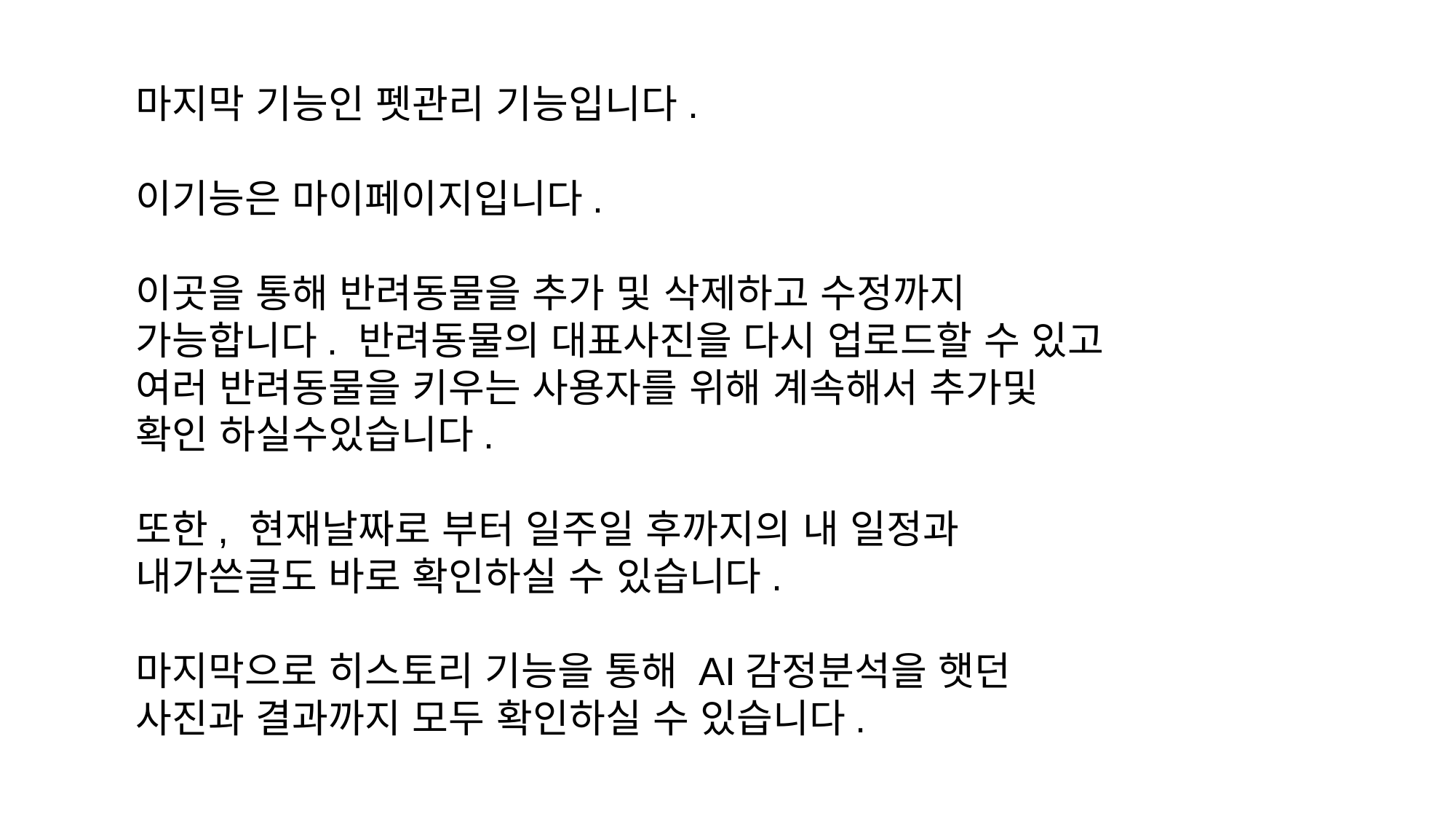

마지막 기능인 펫관리 기능입니다.

이기능은 마이페이지입니다.

이곳을 통해 반려동물을 추가 및 삭제하고 수정까지 가능합니다. 반려동물의 대표사진을 다시 업로드할 수 있고 여러 반려동물을 키우는 사용자를 위해 계속해서 추가및 확인 하실수있습니다.

또한, 현재날짜로 부터 일주일 후까지의 내 일정과 내가쓴글도 바로 확인하실 수 있습니다.

마지막으로 히스토리 기능을 통해 AI감정분석을 햇던 사진과 결과까지 모두 확인하실 수 있습니다.